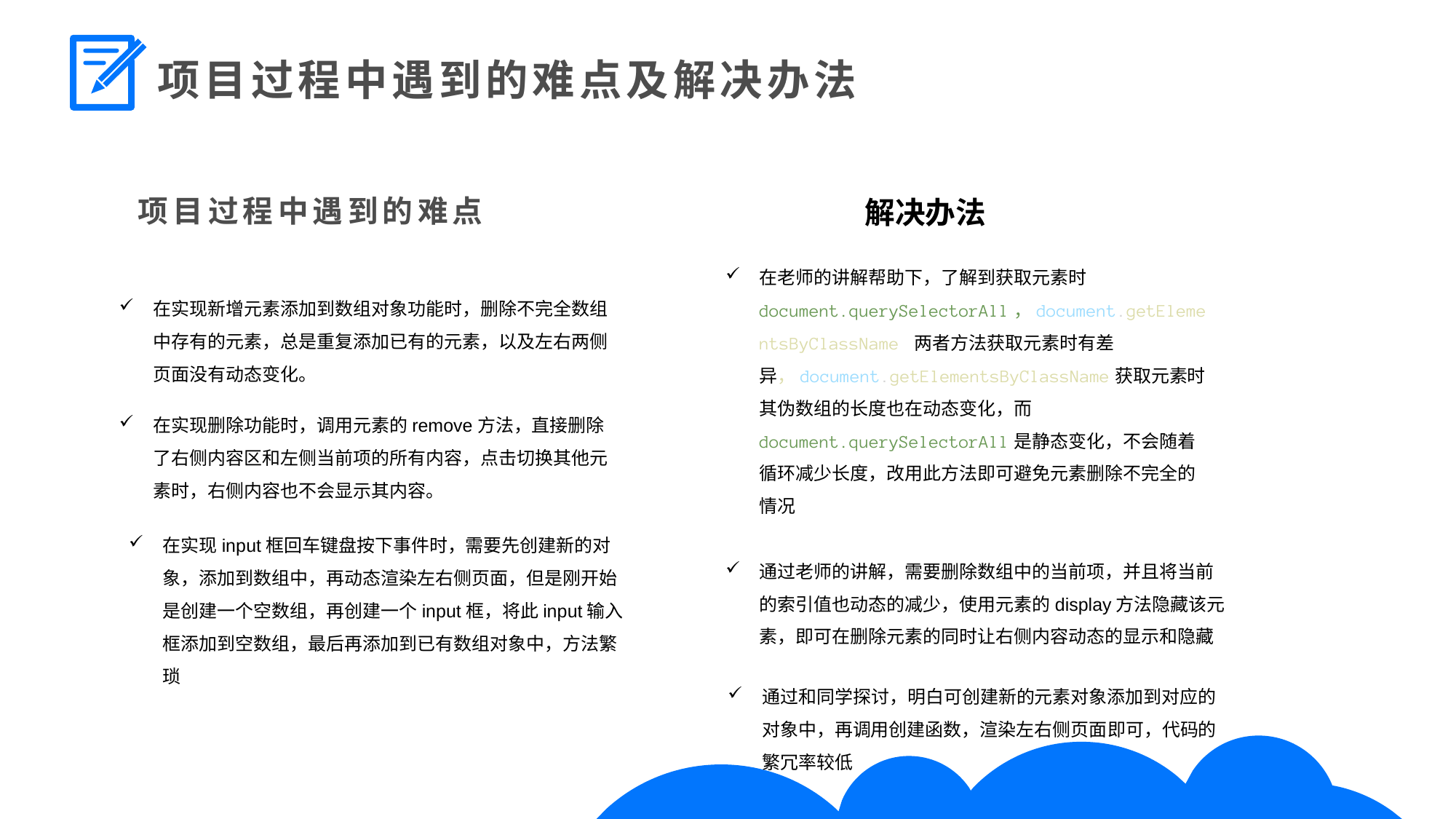

项目过程中遇到的难点及解决办法
项目过程中遇到的难点
解决办法
在老师的讲解帮助下，了解到获取元素时document.querySelectorAll，document.getElementsByClassName 两者方法获取元素时有差异，document.getElementsByClassName获取元素时其伪数组的长度也在动态变化，而 document.querySelectorAll是静态变化，不会随着循环减少长度，改用此方法即可避免元素删除不完全的情况

在实现新增元素添加到数组对象功能时，删除不完全数组中存有的元素，总是重复添加已有的元素，以及左右两侧页面没有动态变化。
在实现删除功能时，调用元素的remove方法，直接删除了右侧内容区和左侧当前项的所有内容，点击切换其他元素时，右侧内容也不会显示其内容。
在实现input框回车键盘按下事件时，需要先创建新的对象，添加到数组中，再动态渲染左右侧页面，但是刚开始是创建一个空数组，再创建一个input框，将此input输入框添加到空数组，最后再添加到已有数组对象中，方法繁琐
通过老师的讲解，需要删除数组中的当前项，并且将当前的索引值也动态的减少，使用元素的display方法隐藏该元素，即可在删除元素的同时让右侧内容动态的显示和隐藏
通过和同学探讨，明白可创建新的元素对象添加到对应的对象中，再调用创建函数，渲染左右侧页面即可，代码的繁冗率较低